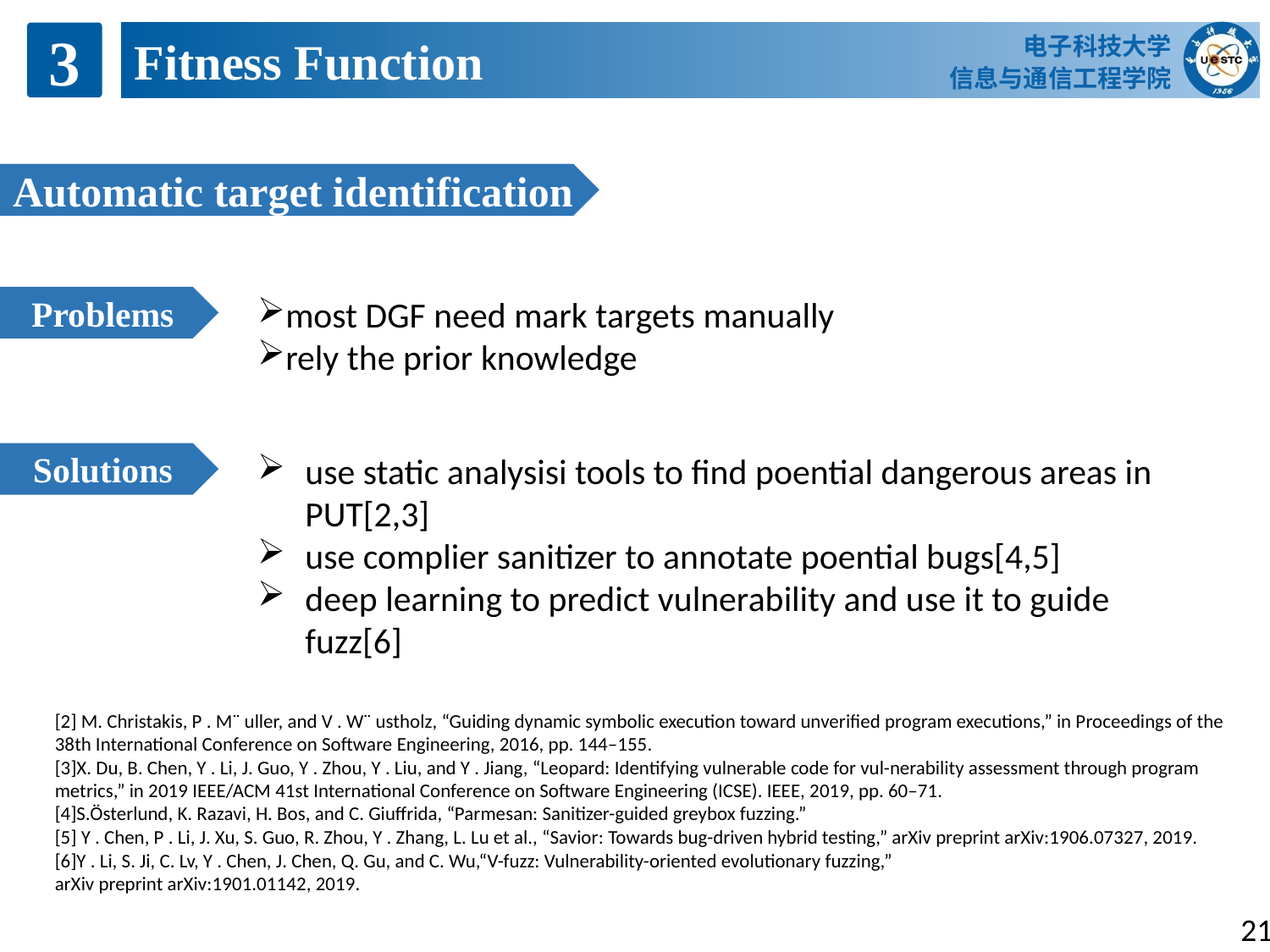

电子科技大学
信息与通信工程学院

3
Fitness Function
Automatic target identification
Problems
most DGF need mark targets manually
rely the prior knowledge
Solutions
use static analysisi tools to find poential dangerous areas in PUT[2,3]
use complier sanitizer to annotate poential bugs[4,5]
deep learning to predict vulnerability and use it to guide fuzz[6]
[2] M. Christakis, P . M¨ uller, and V . W¨ ustholz, “Guiding dynamic symbolic execution toward unverified program executions,” in Proceedings of the 38th International Conference on Software Engineering, 2016, pp. 144–155.
[3]X. Du, B. Chen, Y . Li, J. Guo, Y . Zhou, Y . Liu, and Y . Jiang, “Leopard: Identifying vulnerable code for vul-nerability assessment through program metrics,” in 2019 IEEE/ACM 41st International Conference on Software Engineering (ICSE). IEEE, 2019, pp. 60–71.
[4]S.Österlund, K. Razavi, H. Bos, and C. Giuffrida, “Parmesan: Sanitizer-guided greybox fuzzing.”
[5] Y . Chen, P . Li, J. Xu, S. Guo, R. Zhou, Y . Zhang, L. Lu et al., “Savior: Towards bug-driven hybrid testing,” arXiv preprint arXiv:1906.07327, 2019.
[6]Y . Li, S. Ji, C. Lv, Y . Chen, J. Chen, Q. Gu, and C. Wu,“V-fuzz: Vulnerability-oriented evolutionary fuzzing,”
arXiv preprint arXiv:1901.01142, 2019.
21